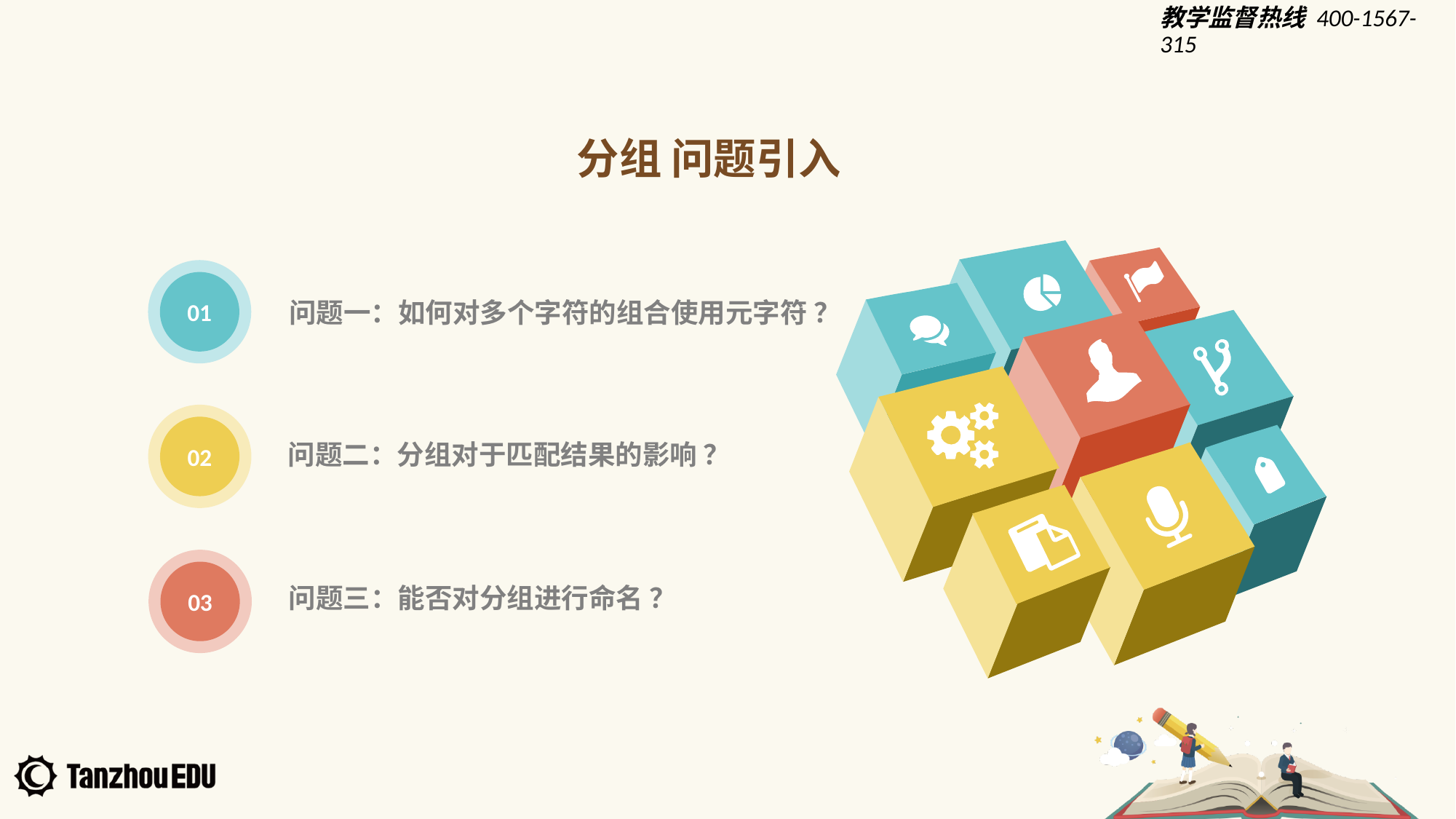

分组 问题引入

01

问题一：如何对多个字符的组合使用元字符 ？

02

问题二：分组对于匹配结果的影响 ？

03
问题三：能否对分组进行命名 ？